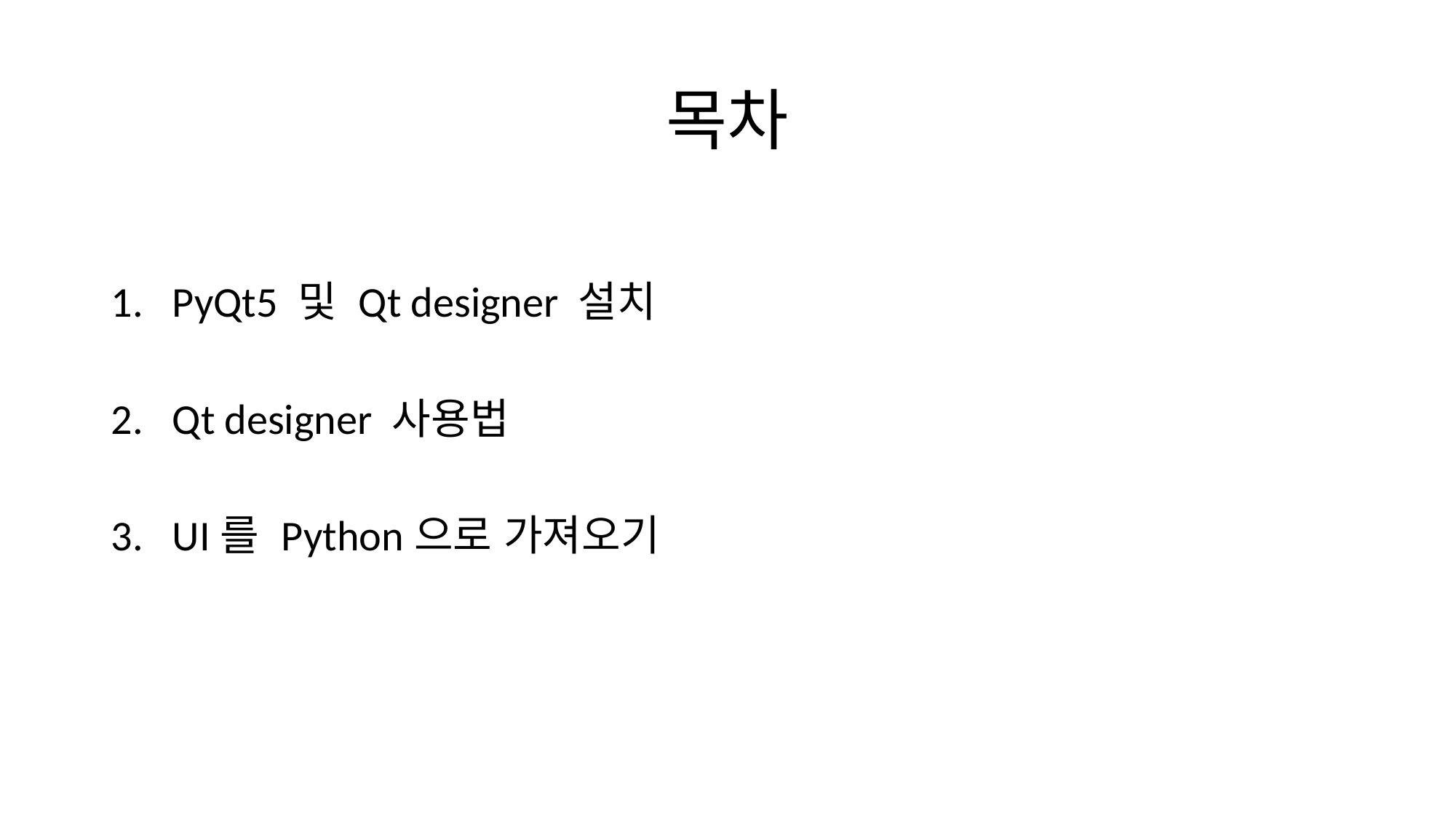

# 목차
PyQt5 및 Qt designer 설치
Qt designer 사용법
UI를 Python으로 가져오기